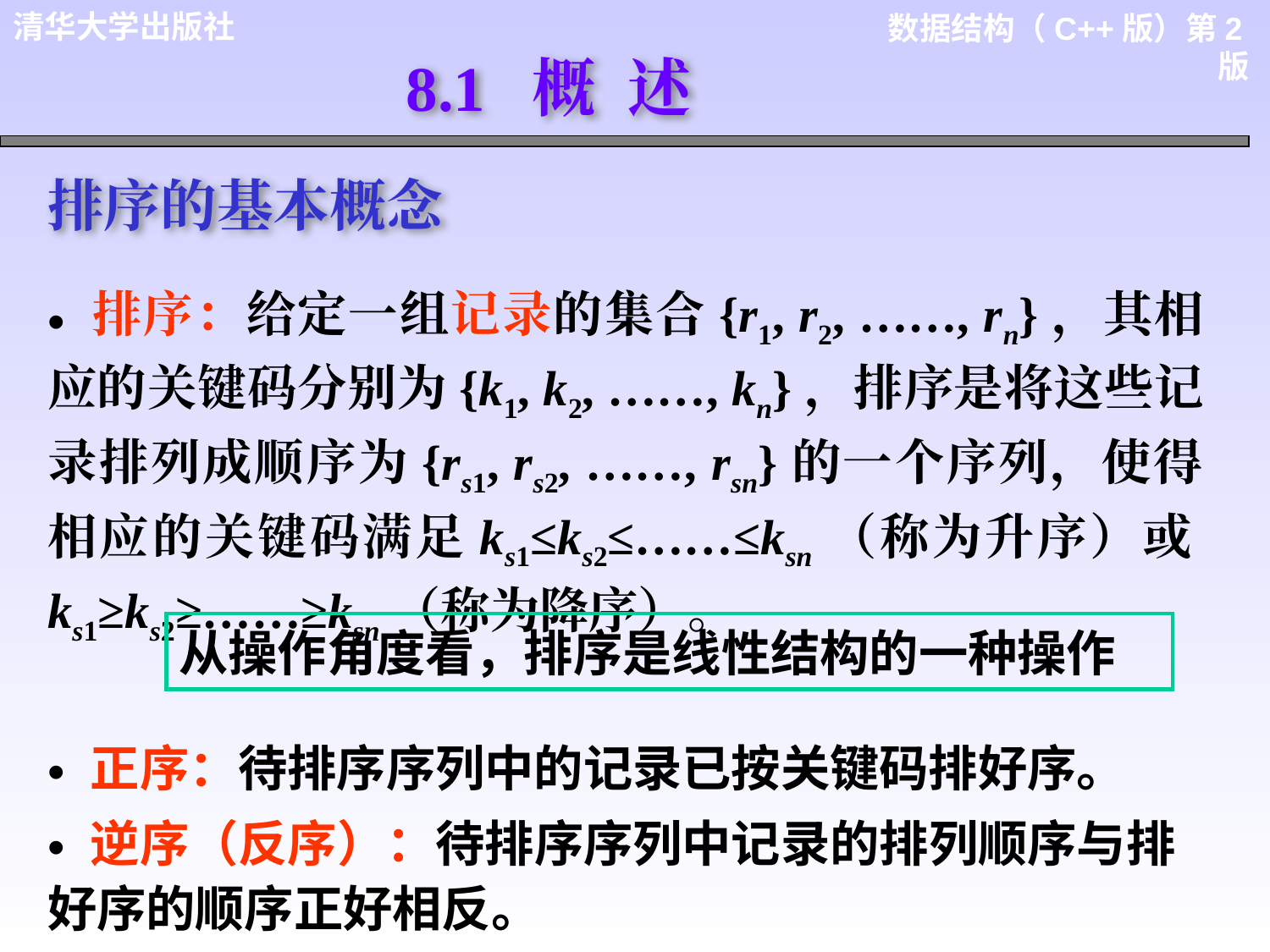

8.1  概  述
排序的基本概念
 排序：给定一组记录的集合{r1, r2, ……, rn}，其相应的关键码分别为{k1, k2, ……, kn}，排序是将这些记录排列成顺序为{rs1, rs2, ……, rsn}的一个序列，使得相应的关键码满足ks1≤ks2≤……≤ksn（称为升序）或ks1≥ks2≥……≥ksn（称为降序）。

 正序：待排序序列中的记录已按关键码排好序。
 逆序（反序）：待排序序列中记录的排列顺序与排好序的顺序正好相反。
从操作角度看，排序是线性结构的一种操作